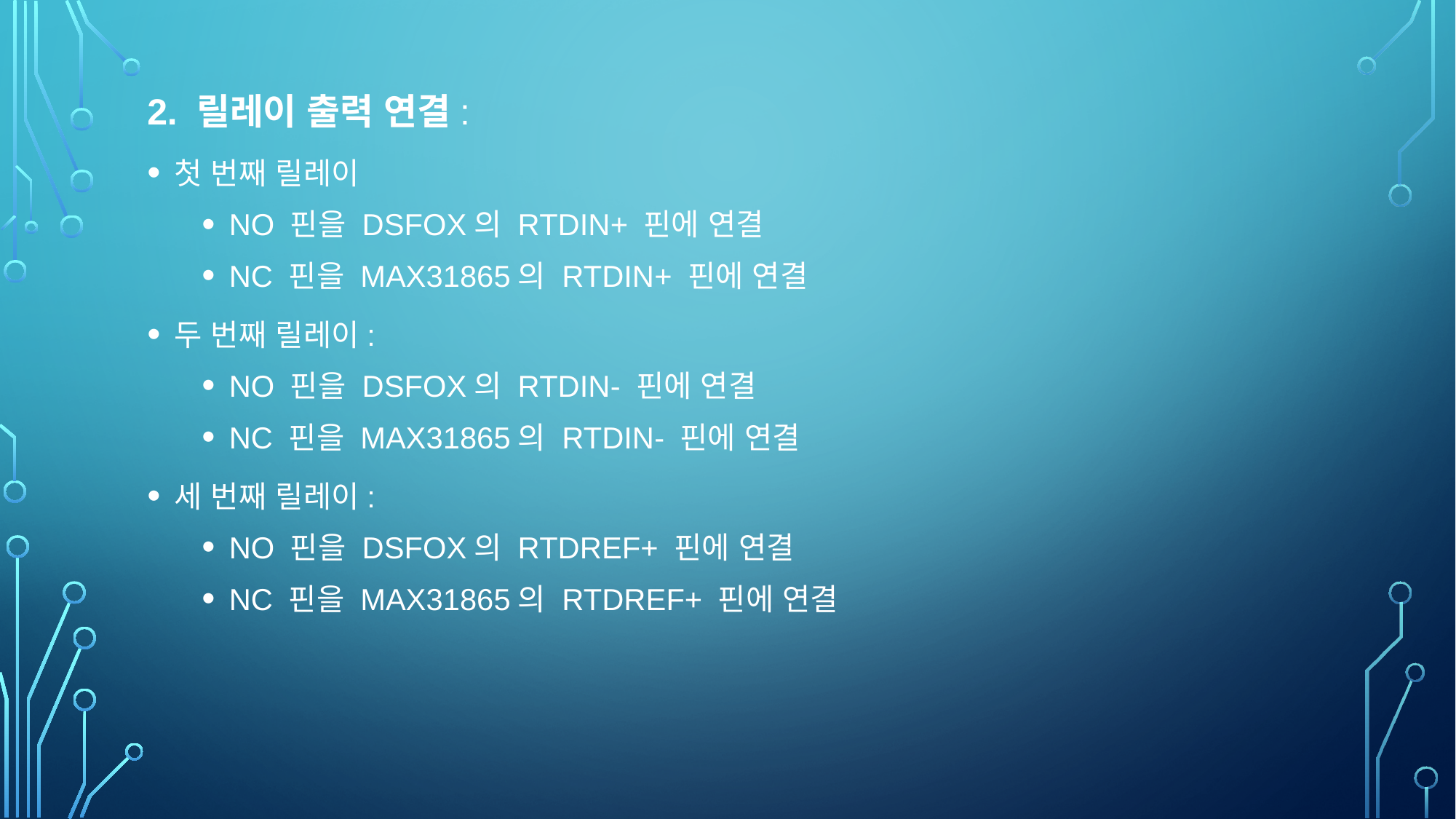

2. 릴레이 출력 연결:
첫 번째 릴레이
NO 핀을 DSFOX의 RTDIN+ 핀에 연결
NC 핀을 MAX31865의 RTDIN+ 핀에 연결
두 번째 릴레이:
NO 핀을 DSFOX의 RTDIN- 핀에 연결
NC 핀을 MAX31865의 RTDIN- 핀에 연결
세 번째 릴레이:
NO 핀을 DSFOX의 RTDREF+ 핀에 연결
NC 핀을 MAX31865의 RTDREF+ 핀에 연결